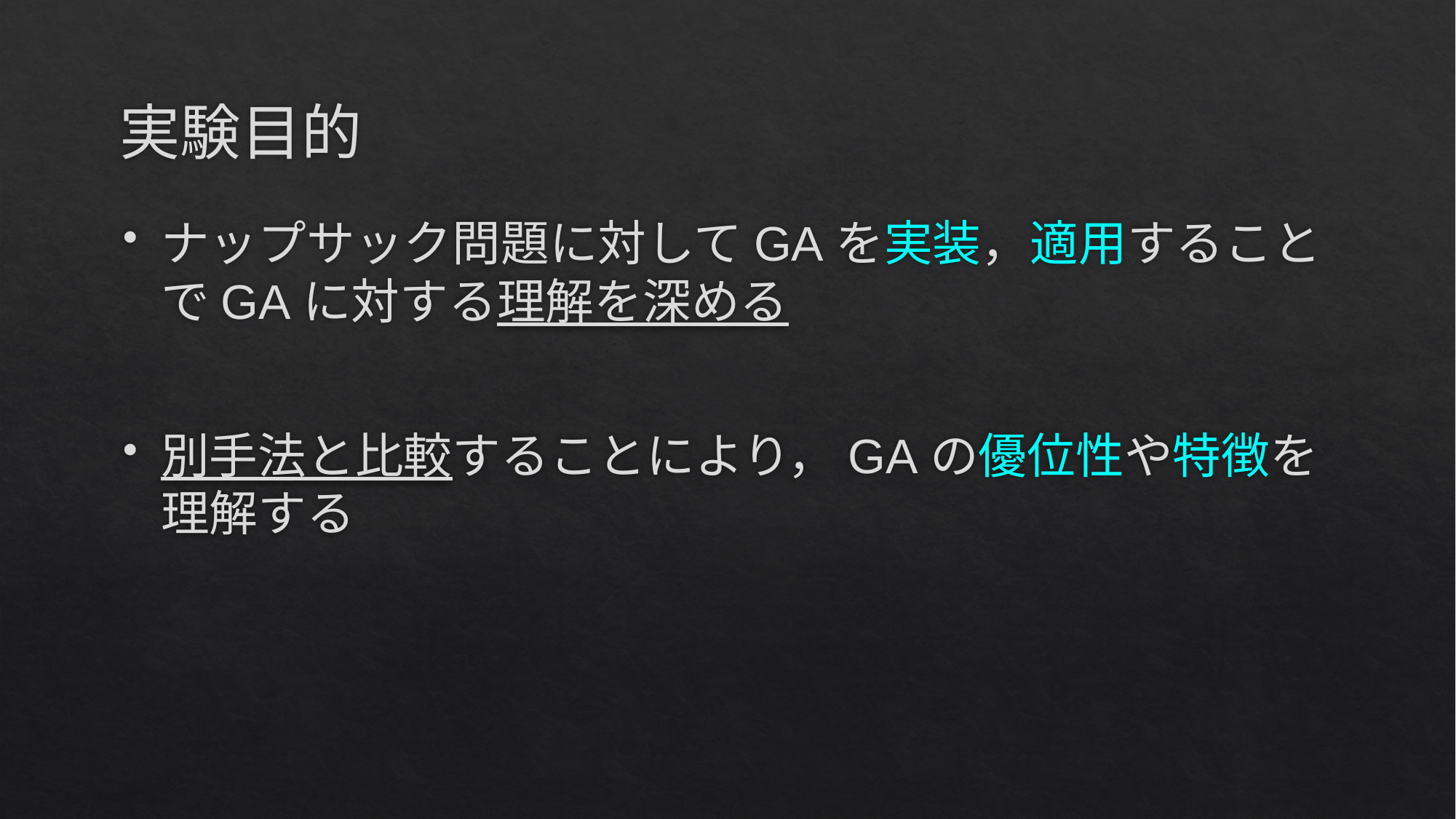

# 実験目的
ナップサック問題に対してGAを実装，適用することでGAに対する理解を深める

別手法と比較することにより，GAの優位性や特徴を理解する